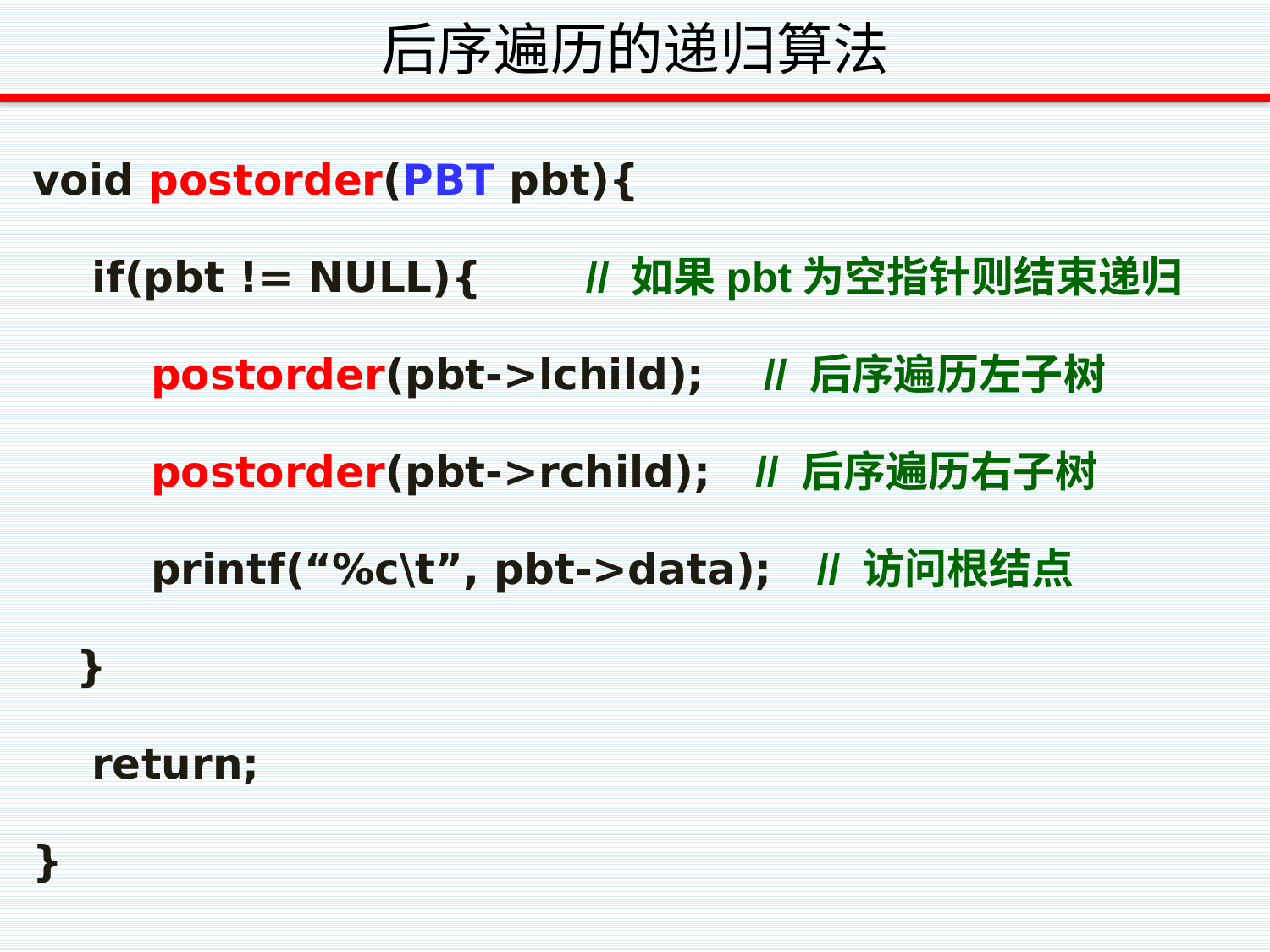

# 后序遍历的递归算法
void postorder(PBT pbt){
    if(pbt != NULL){       // 如果pbt为空指针则结束递归
        postorder(pbt->lchild);    // 后序遍历左子树
        postorder(pbt->rchild);   // 后序遍历右子树
        printf(“%c\t”, pbt->data);   // 访问根结点
   }
    return;
}